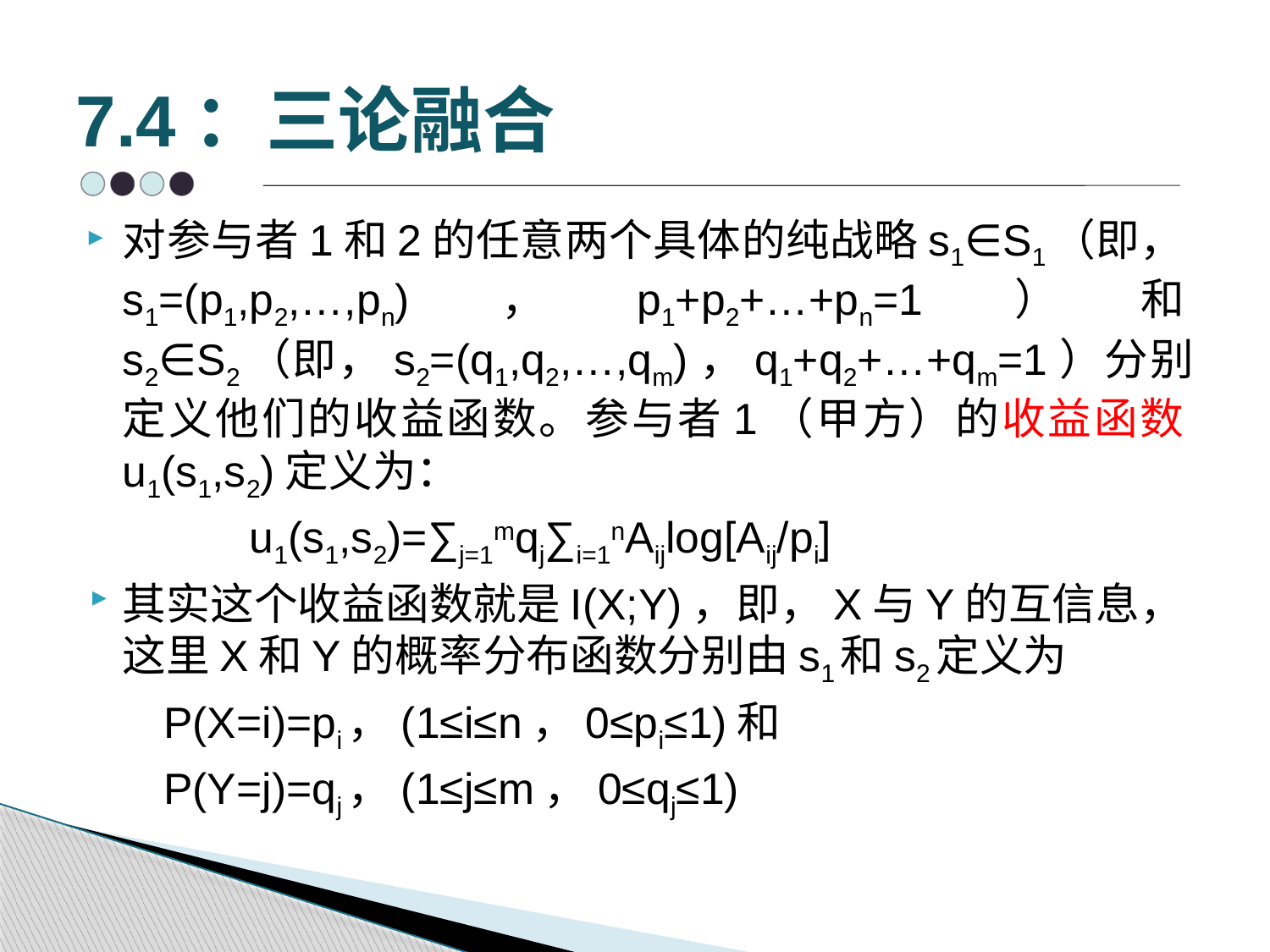

# 7.4：三论融合

对参与者1和2的任意两个具体的纯战略s1∈S1（即，s1=(p1,p2,…,pn)，p1+p2+…+pn=1）和s2∈S2（即，s2=(q1,q2,…,qm)，q1+q2+…+qm=1）分别定义他们的收益函数。参与者1（甲方）的收益函数u1(s1,s2)定义为：
             u1(s1,s2)=∑j=1mqj∑i=1nAijlog[Aij/pi]
其实这个收益函数就是I(X;Y)，即，X与Y的互信息，这里X和Y的概率分布函数分别由s1和s2定义为
      P(X=i)=pi，(1≤i≤n，0≤pi≤1)和
      P(Y=j)=qj，(1≤j≤m，0≤qj≤1)